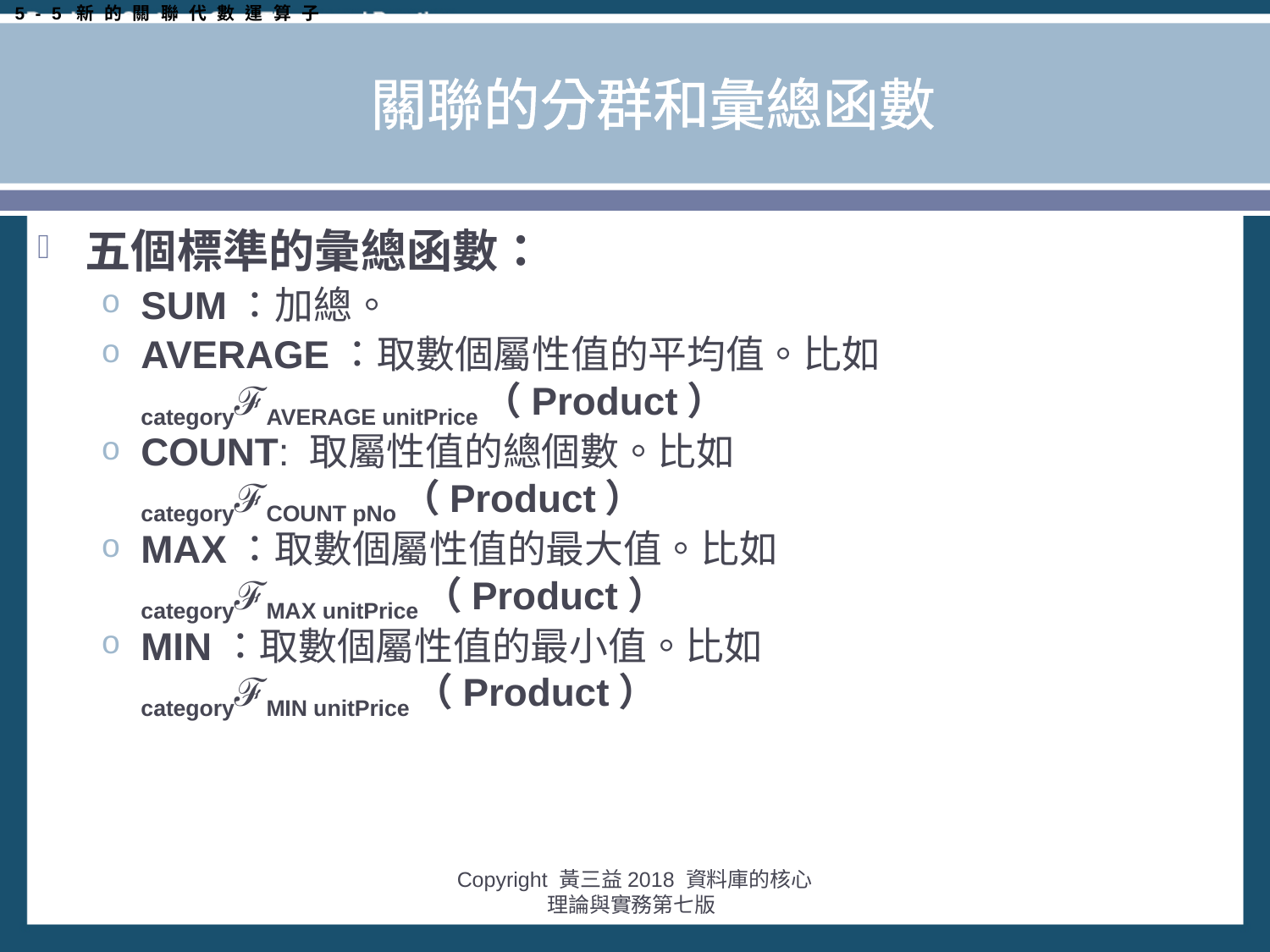

5-5新的關聯代數運算子
# 關聯的分群和彙總函數
五個標準的彙總函數：
SUM：加總。
AVERAGE：取數個屬性值的平均值。比如
categoryℱAVERAGE unitPrice（Product）
COUNT: 取屬性值的總個數。比如
categoryℱCOUNT pNo（Product）
MAX：取數個屬性值的最大值。比如
categoryℱMAX unitPrice（Product）
MIN：取數個屬性值的最小值。比如
categoryℱMIN unitPrice（Product）

Copyright 黃三益2018 資料庫的核心理論與實務第七版